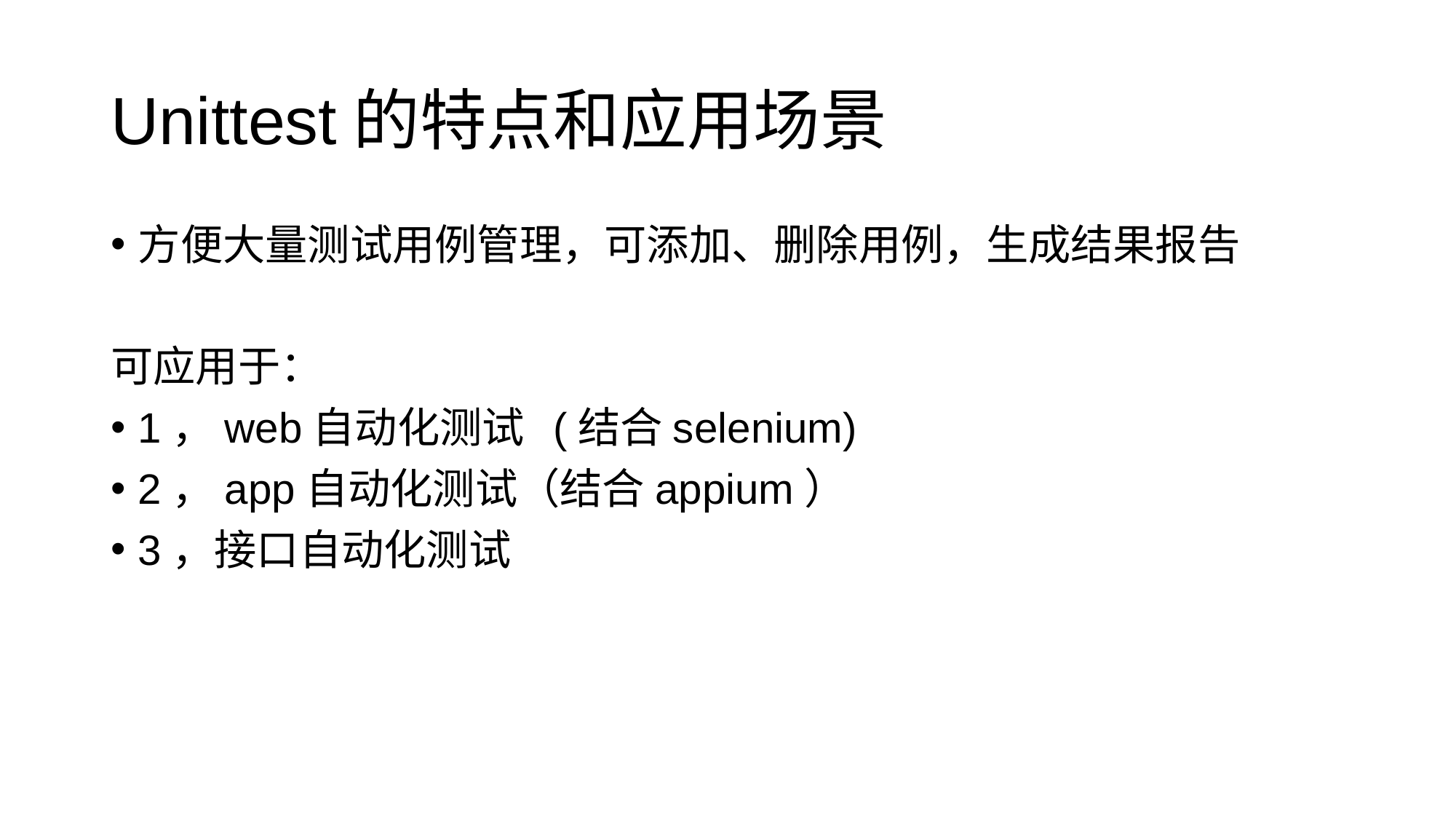

# Unittest的特点和应用场景
方便大量测试用例管理，可添加、删除用例，生成结果报告

可应用于：
1，web自动化测试  (结合selenium)
2，app自动化测试（结合appium）
3，接口自动化测试